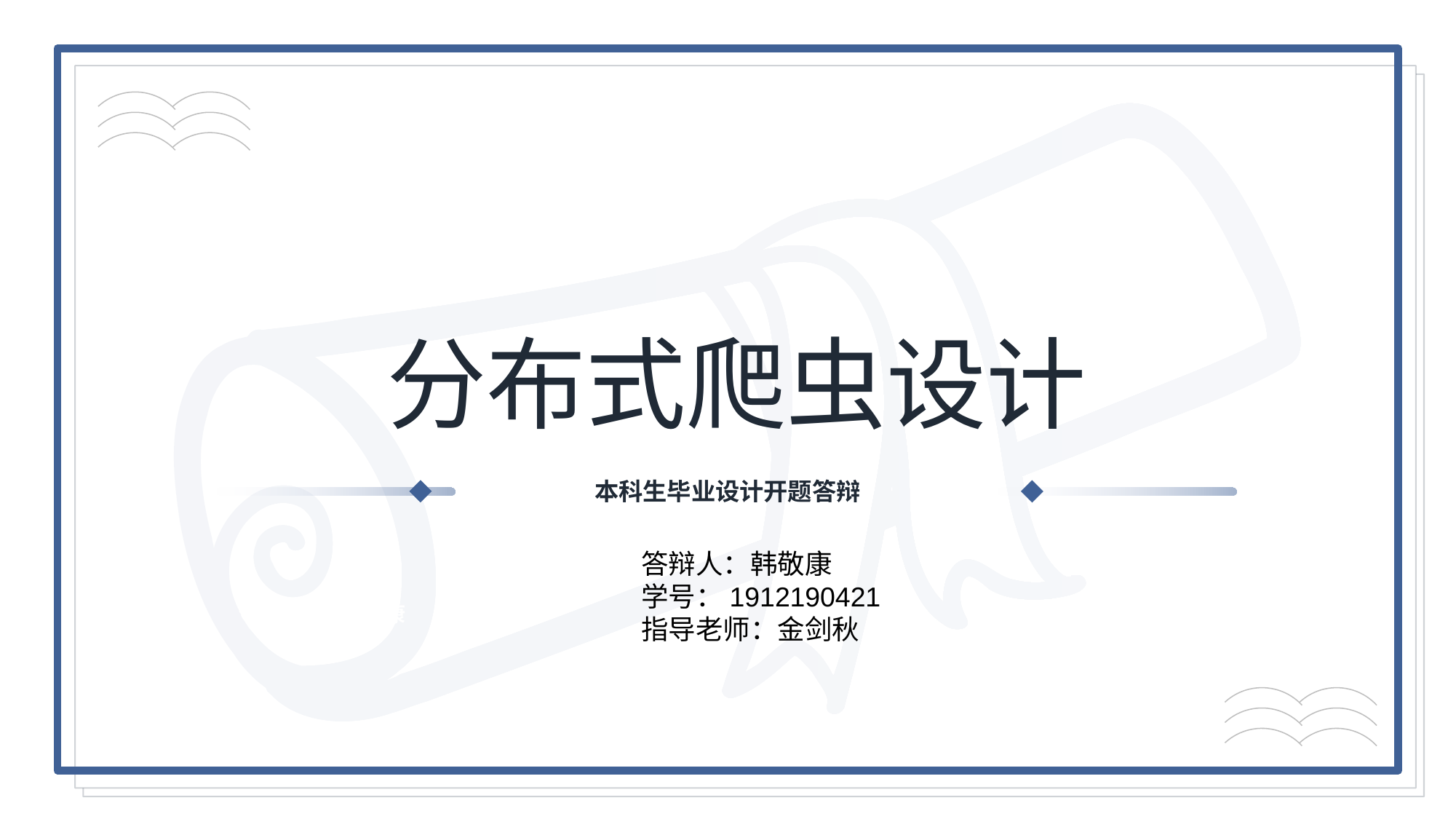

分布式爬虫设计
本科生毕业设计开题答辩

答辩人：韩敬康
学号：1912190421
指导老师：金剑秋
答辩人：韩敬康